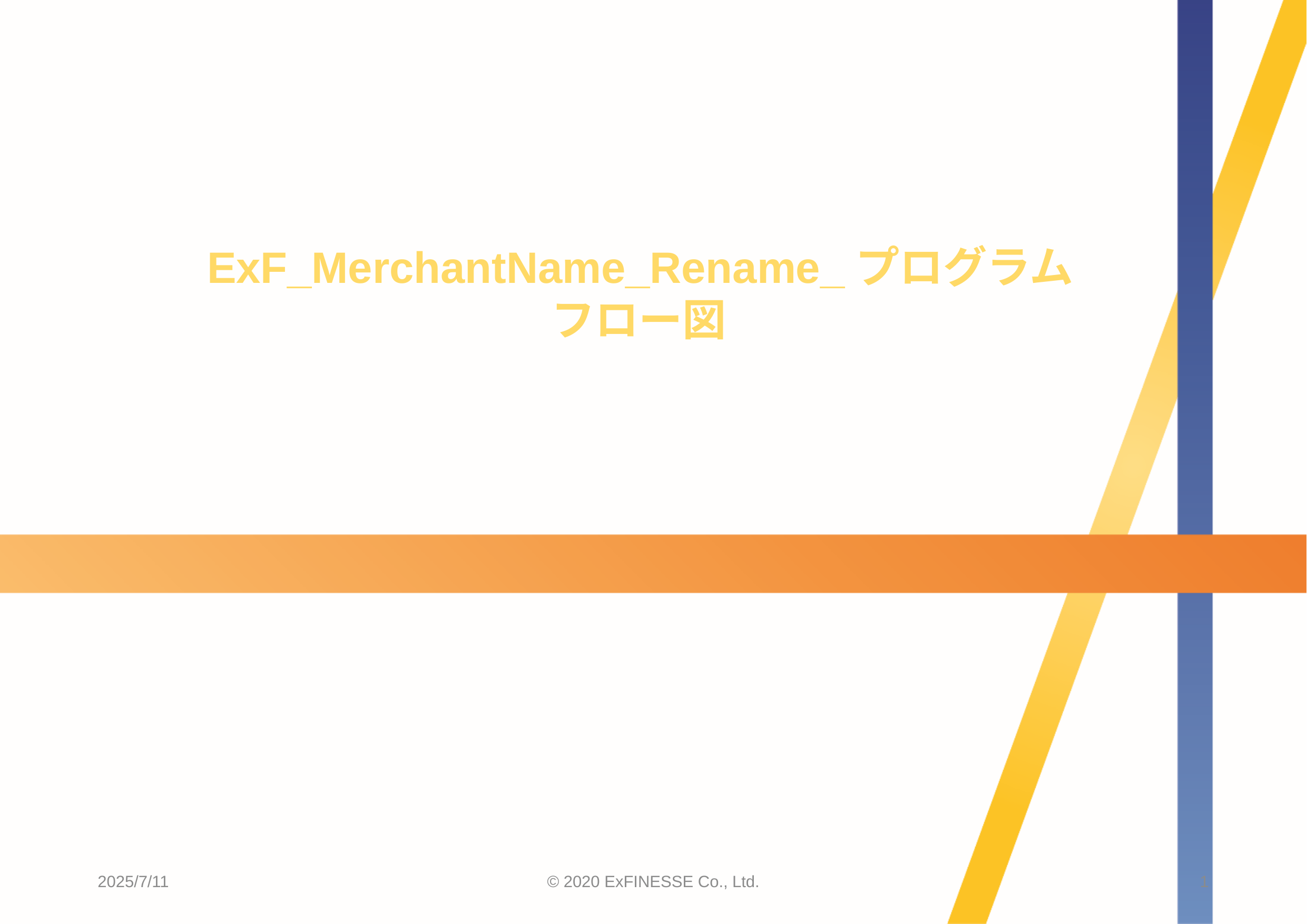

ExF_MerchantName_Rename_プログラムフロー図
2025/7/11
© 2020 ExFINESSE Co., Ltd.
1